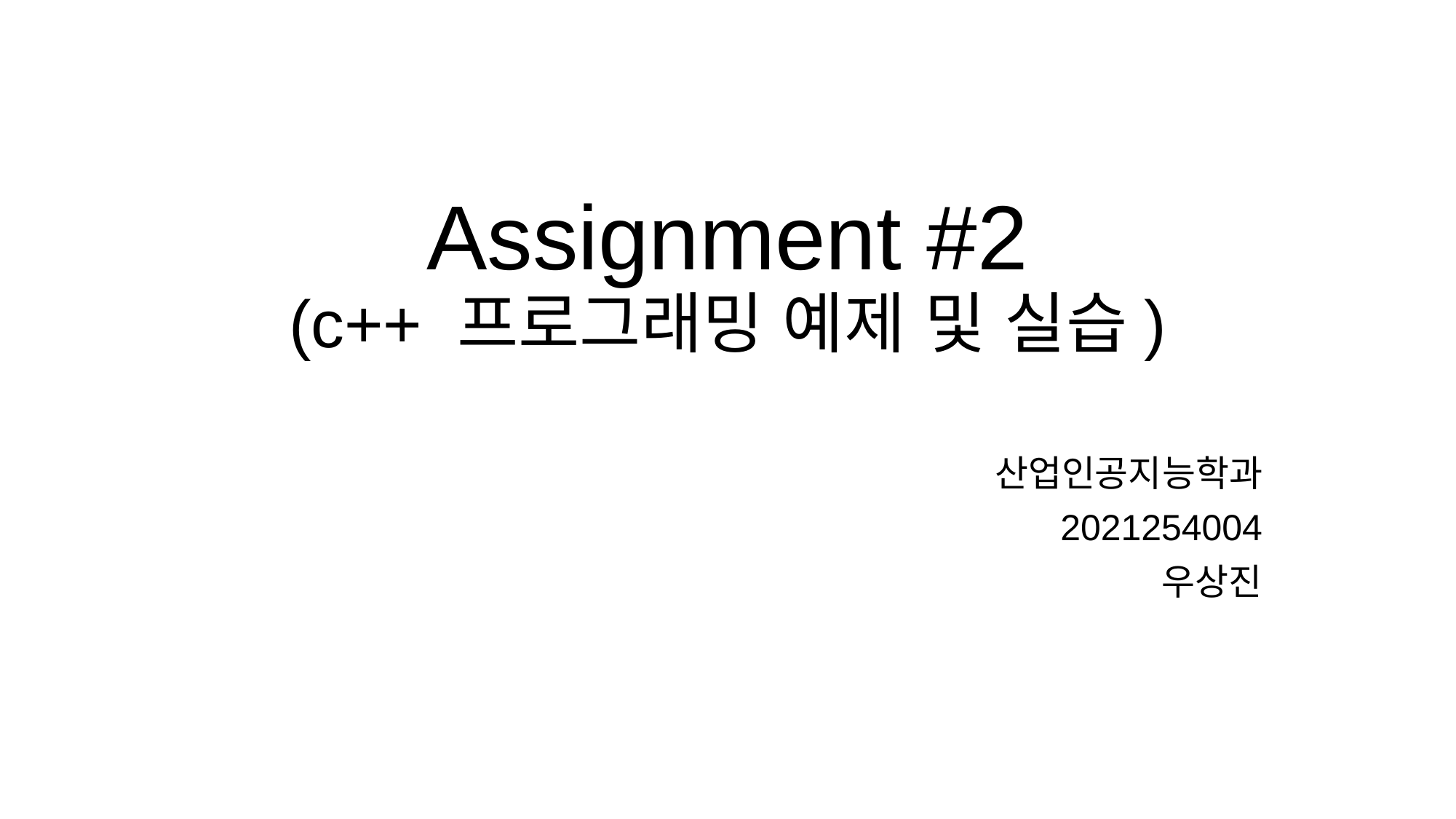

# Assignment #2 (c++ 프로그래밍 예제 및 실습)
산업인공지능학과
2021254004
우상진